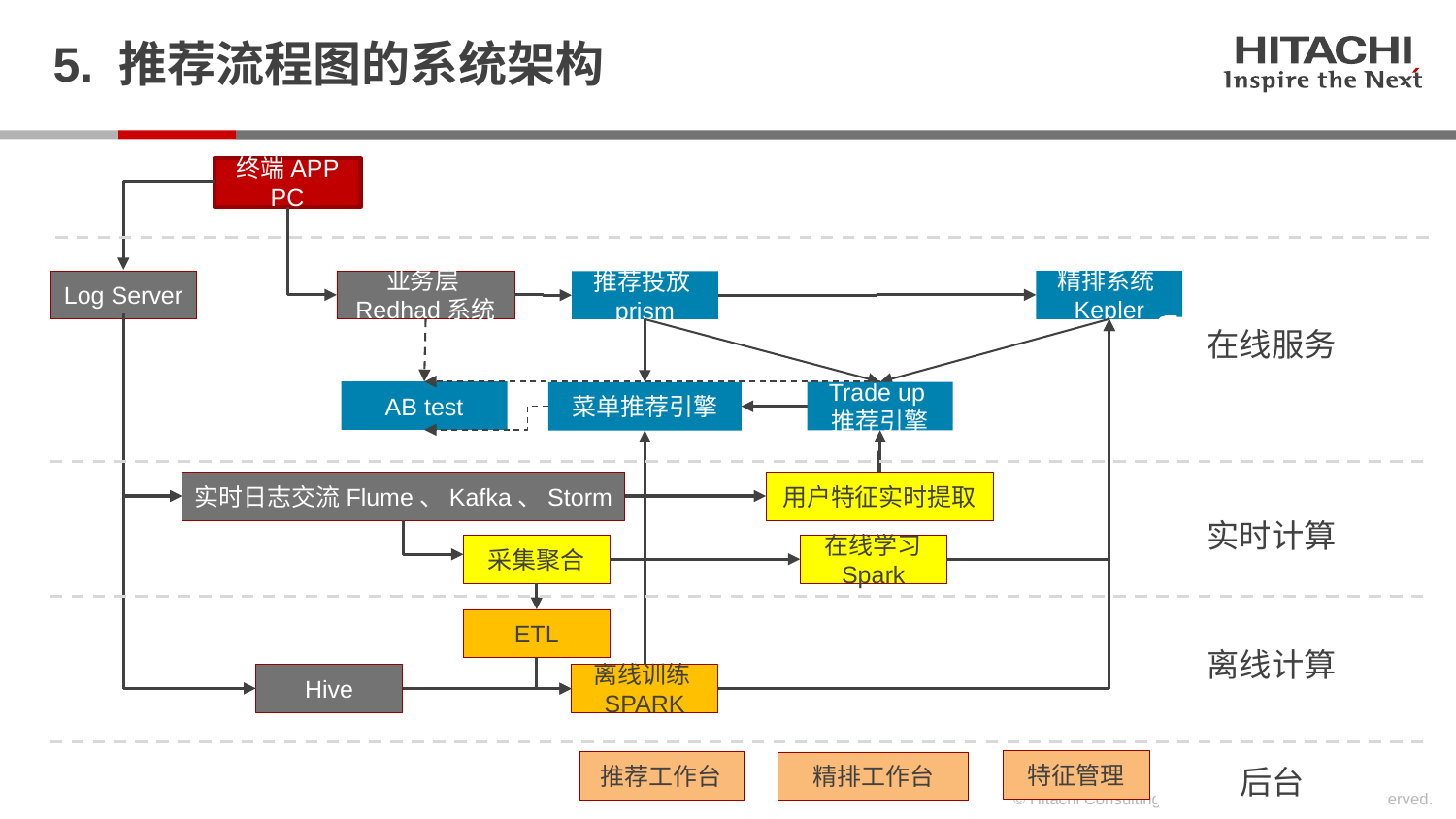

# 5. 推荐流程图的系统架构
终端APP PC
业务层Redhad系统
Log Server
精排系统Kepler
推荐投放prism
在线服务
AB test
Trade up推荐引擎
菜单推荐引擎
用户特征实时提取
实时日志交流Flume、Kafka、Storm
实时计算
在线学习
Spark
采集聚合
ETL
离线计算
Hive
离线训练SPARK
特征管理
推荐工作台
精排工作台
后台